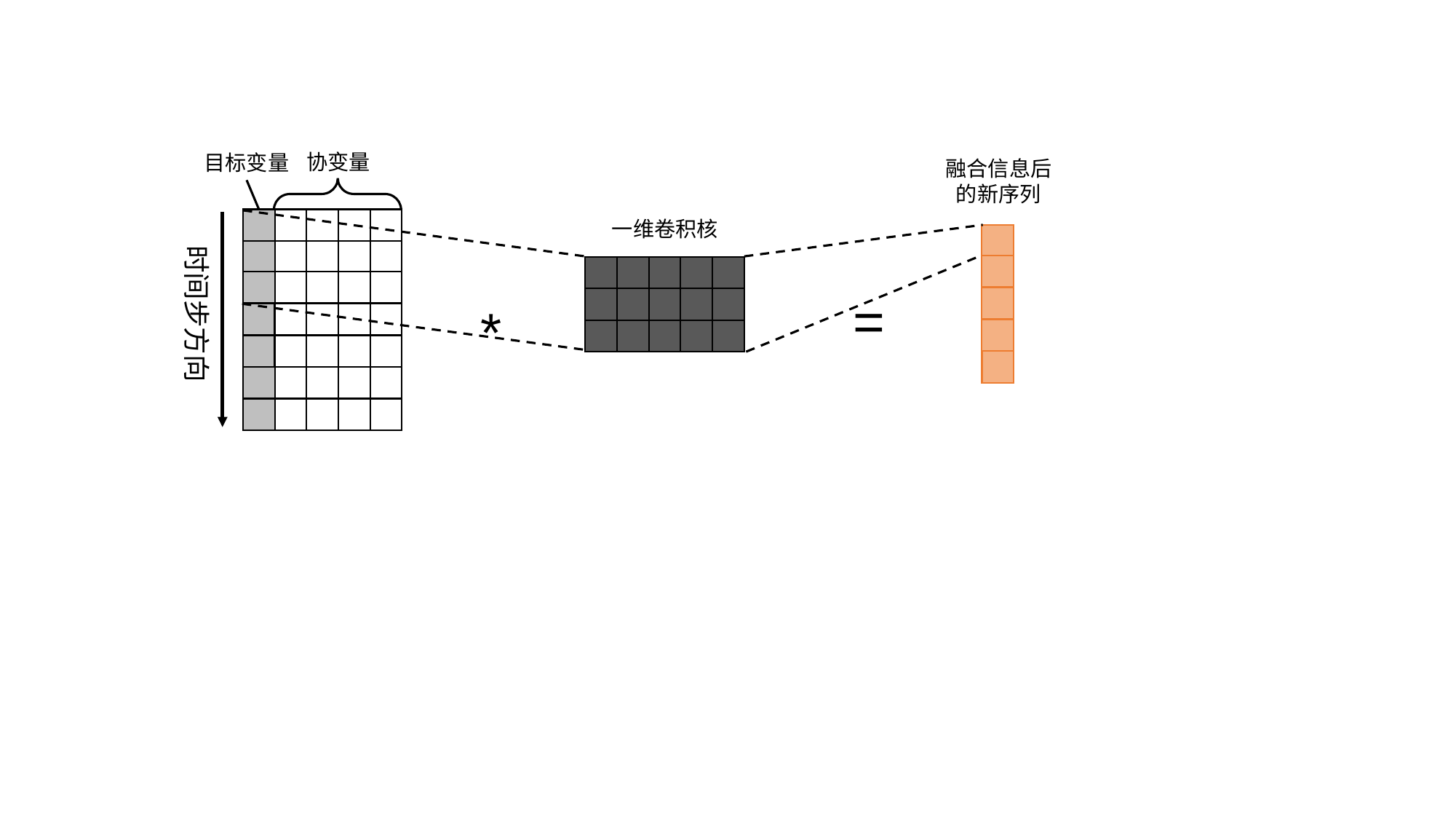

协变量
目标变量
融合信息后的新序列

时间步方向
一维卷积核

=

*